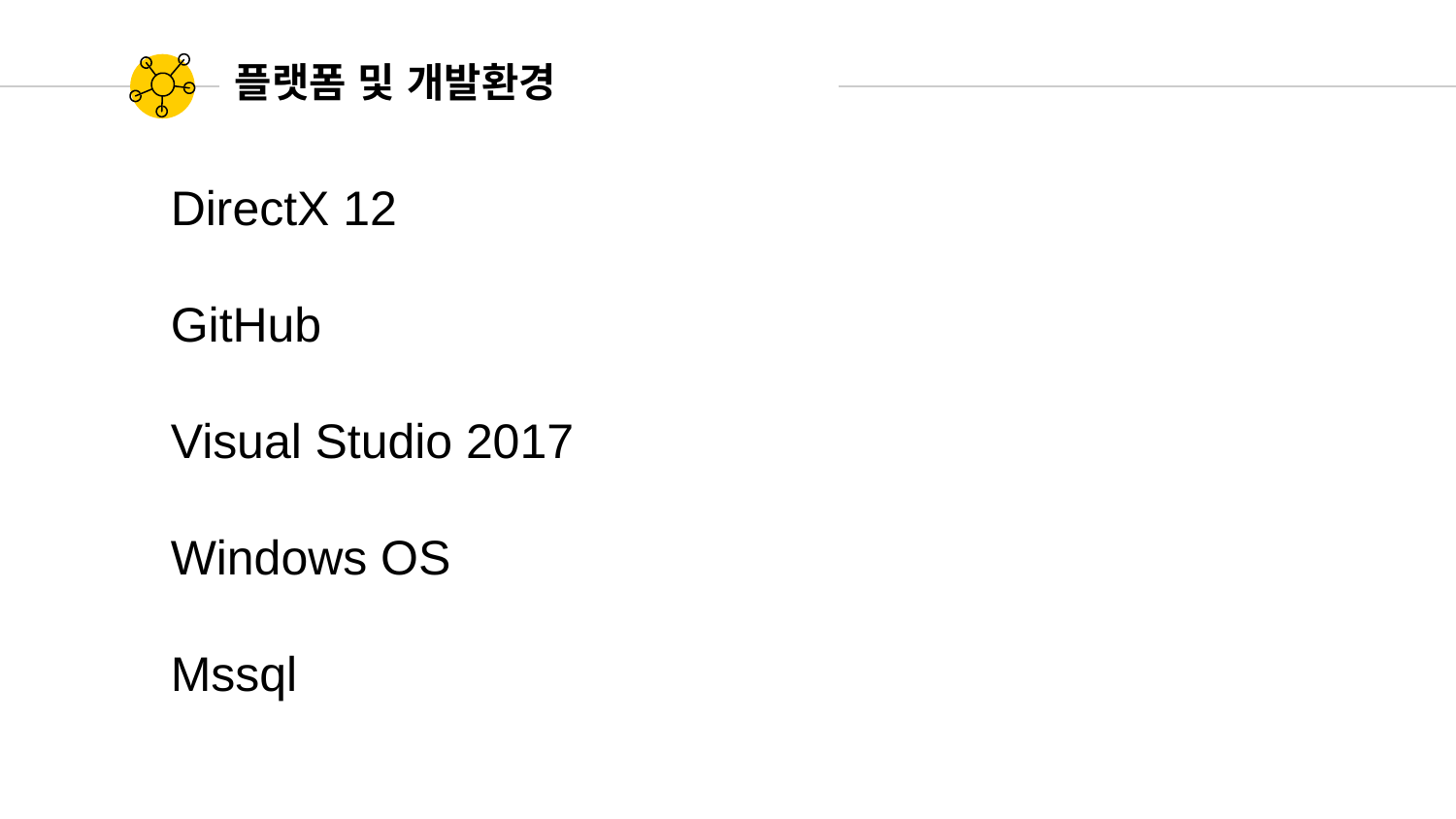

플랫폼 및 개발환경
 DirectX 12

 GitHub

 Visual Studio 2017

 Windows OS

 Mssql